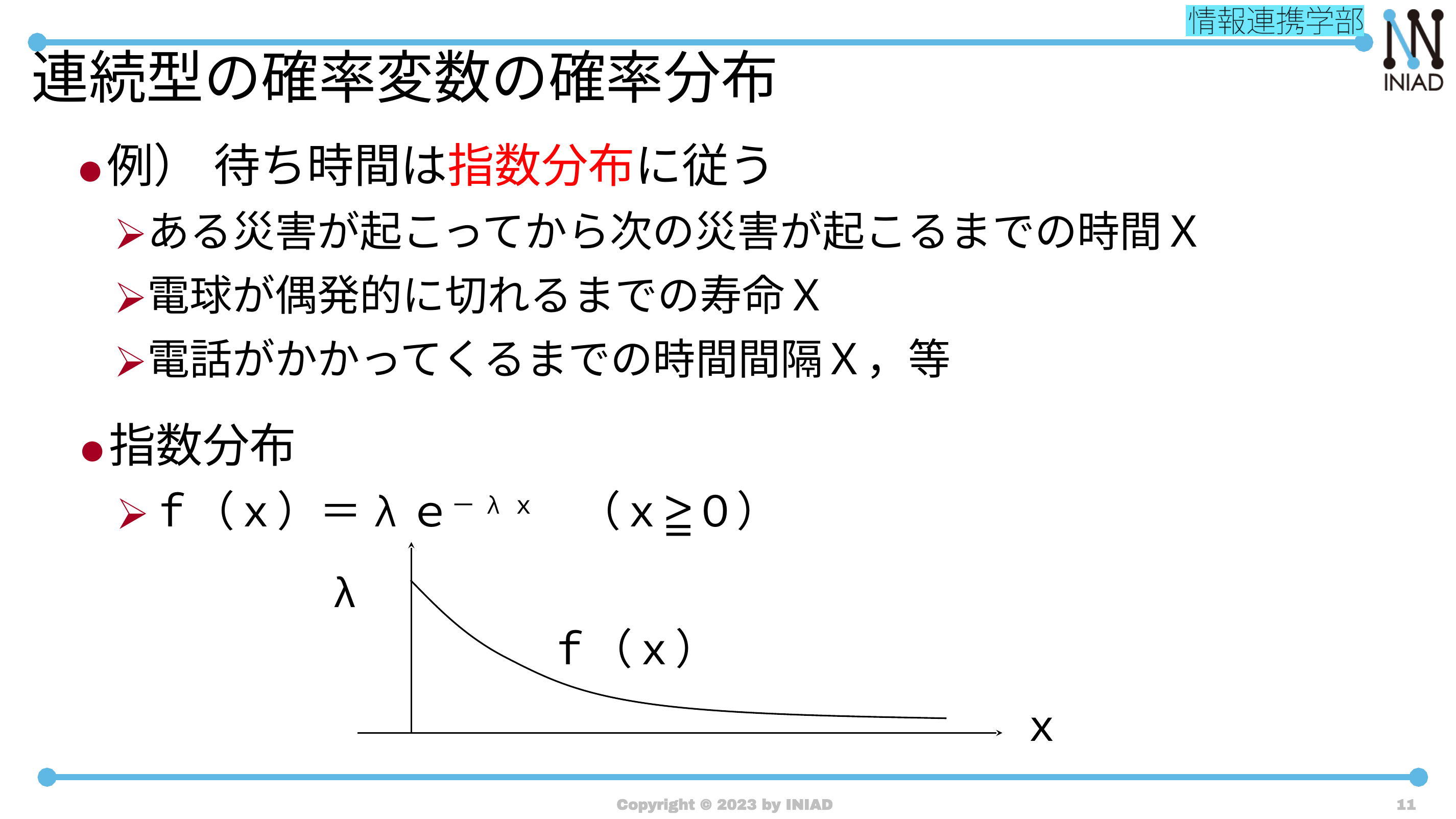

# 連続型の確率変数の確率分布
例） 待ち時間は指数分布に従う
ある災害が起こってから次の災害が起こるまでの時間Ｘ
電球が偶発的に切れるまでの寿命Ｘ
電話がかかってくるまでの時間間隔Ｘ，等
指数分布
ｆ（ｘ）＝λｅ－λｘ　（ｘ≧０）
λ

ｆ（ｘ）
ｘ
Copyright © 2023 by INIAD
11